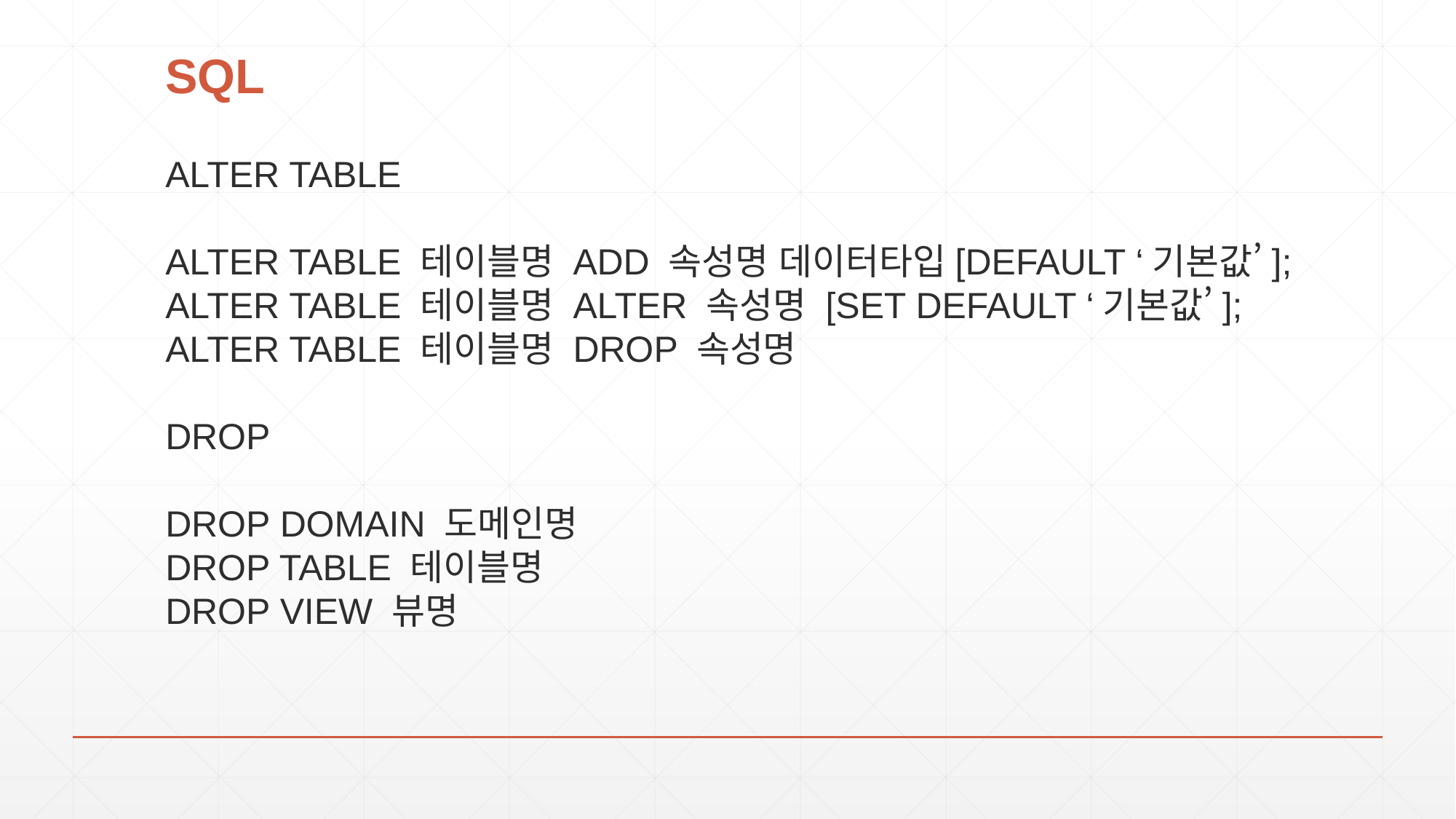

# SQL
ALTER TABLE

ALTER TABLE 테이블명 ADD 속성명 데이터타입[DEFAULT ‘기본값’];
ALTER TABLE 테이블명 ALTER 속성명 [SET DEFAULT ‘기본값’];
ALTER TABLE 테이블명 DROP 속성명

DROP

DROP DOMAIN 도메인명
DROP TABLE 테이블명
DROP VIEW 뷰명